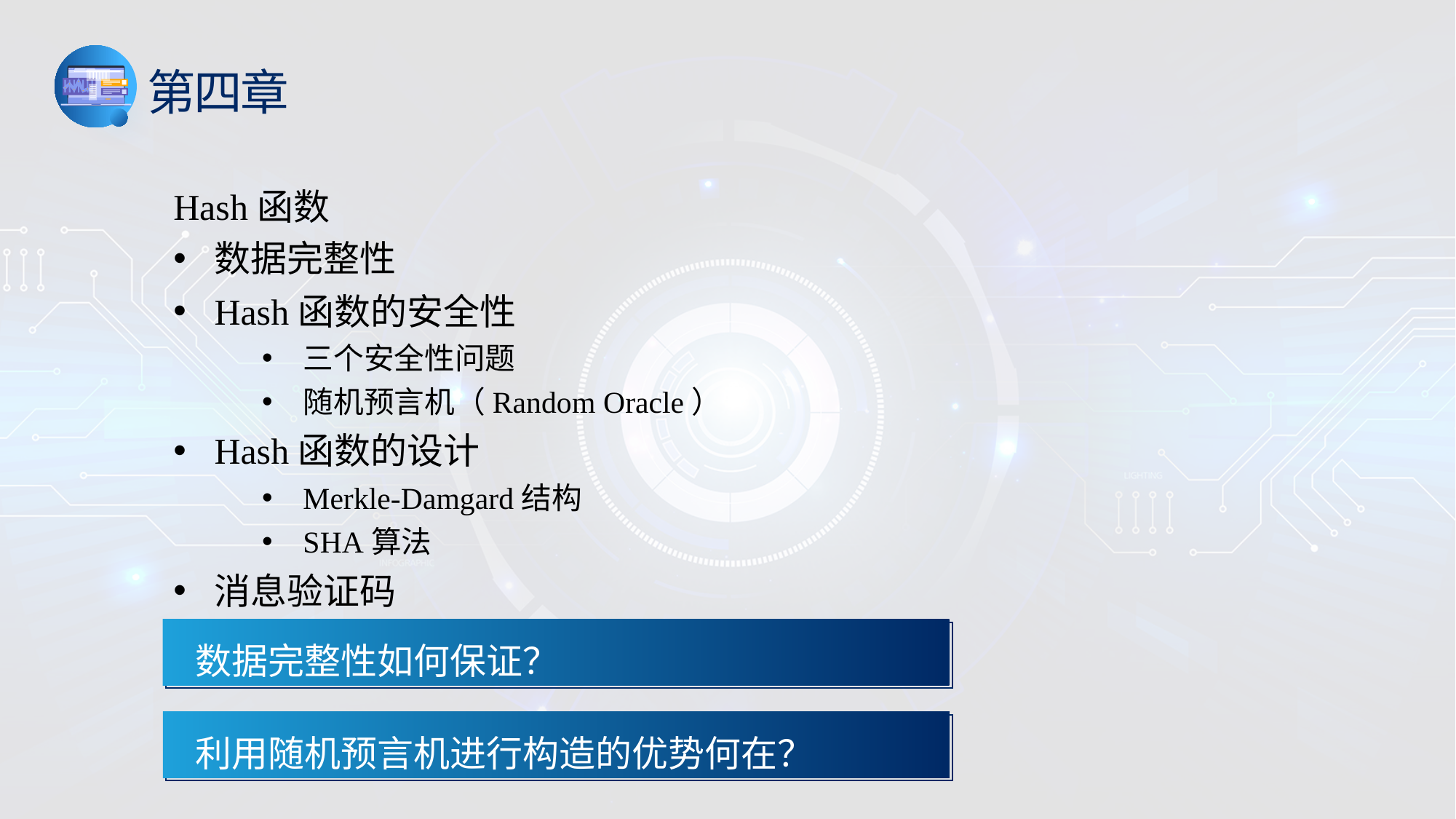

第四章

Hash函数
数据完整性
Hash函数的安全性
三个安全性问题
随机预言机（Random Oracle）
Hash函数的设计
Merkle-Damgard结构
SHA算法
消息验证码

数据完整性如何保证？

利用随机预言机进行构造的优势何在？